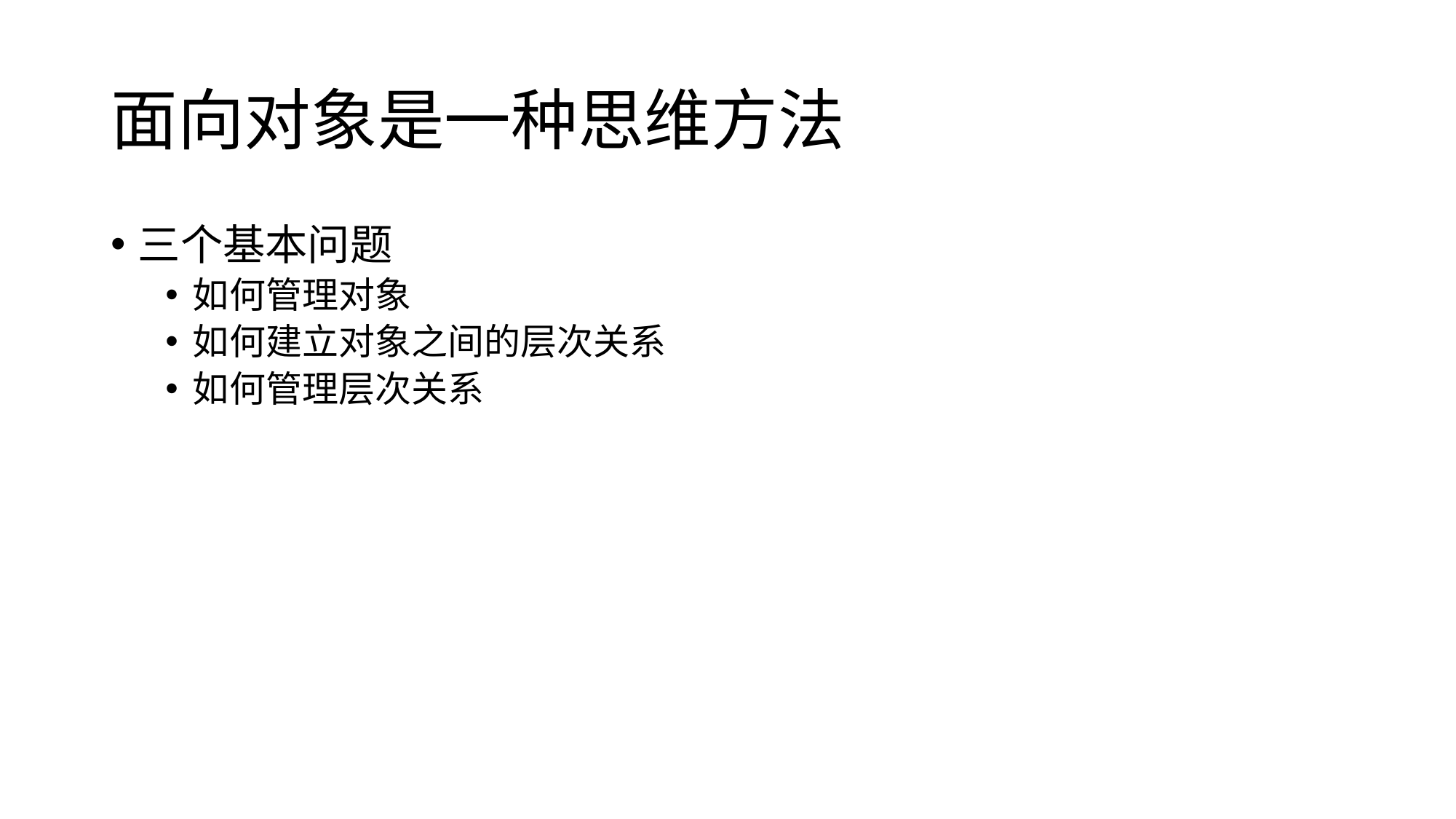

# 面向对象是一种思维方法
三个基本问题
如何管理对象
如何建立对象之间的层次关系
如何管理层次关系